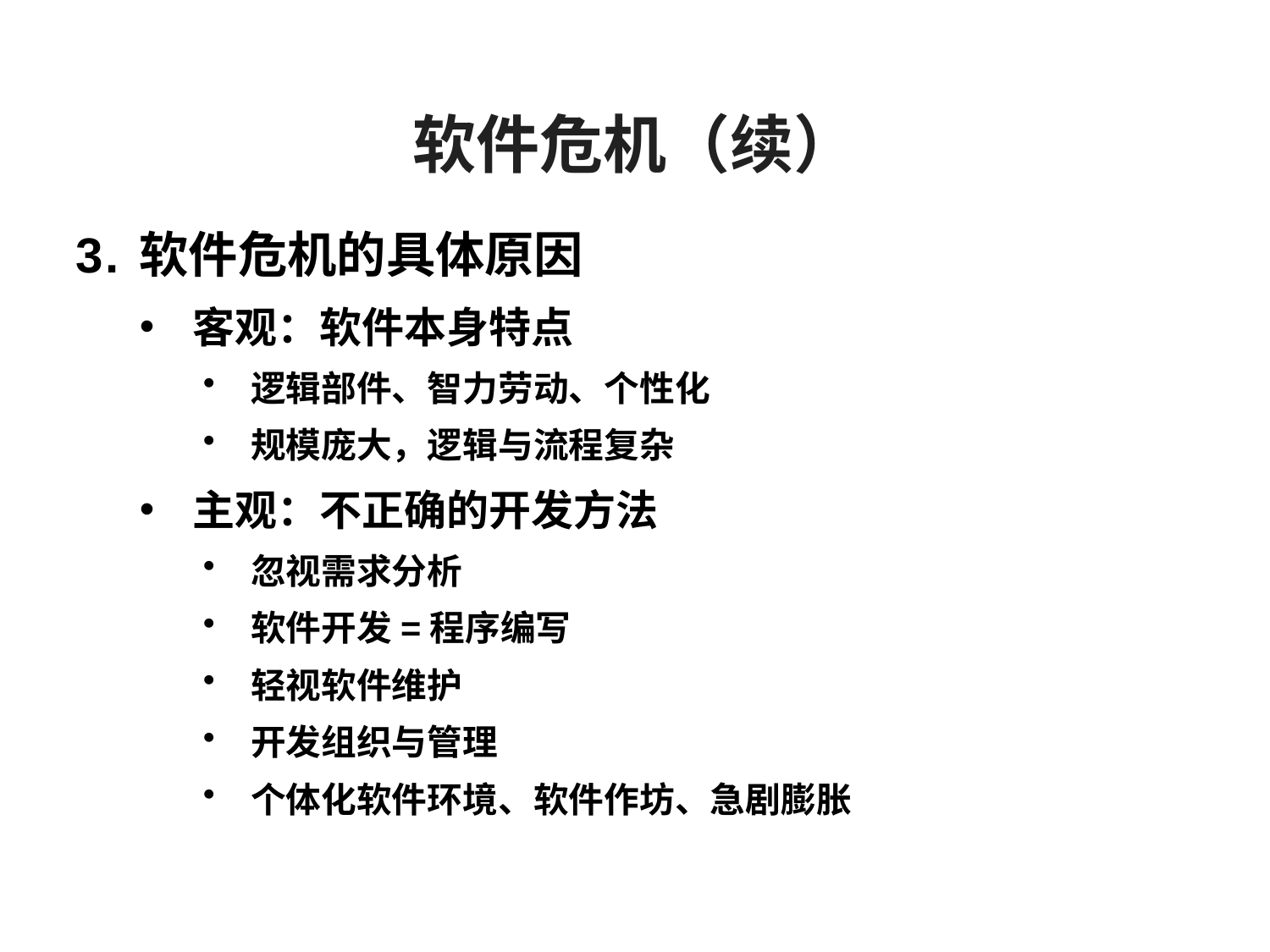

软件危机（续）
软件危机的具体原因
客观：软件本身特点
逻辑部件、智力劳动、个性化
规模庞大，逻辑与流程复杂
主观：不正确的开发方法
忽视需求分析
软件开发=程序编写
轻视软件维护
开发组织与管理
个体化软件环境、软件作坊、急剧膨胀